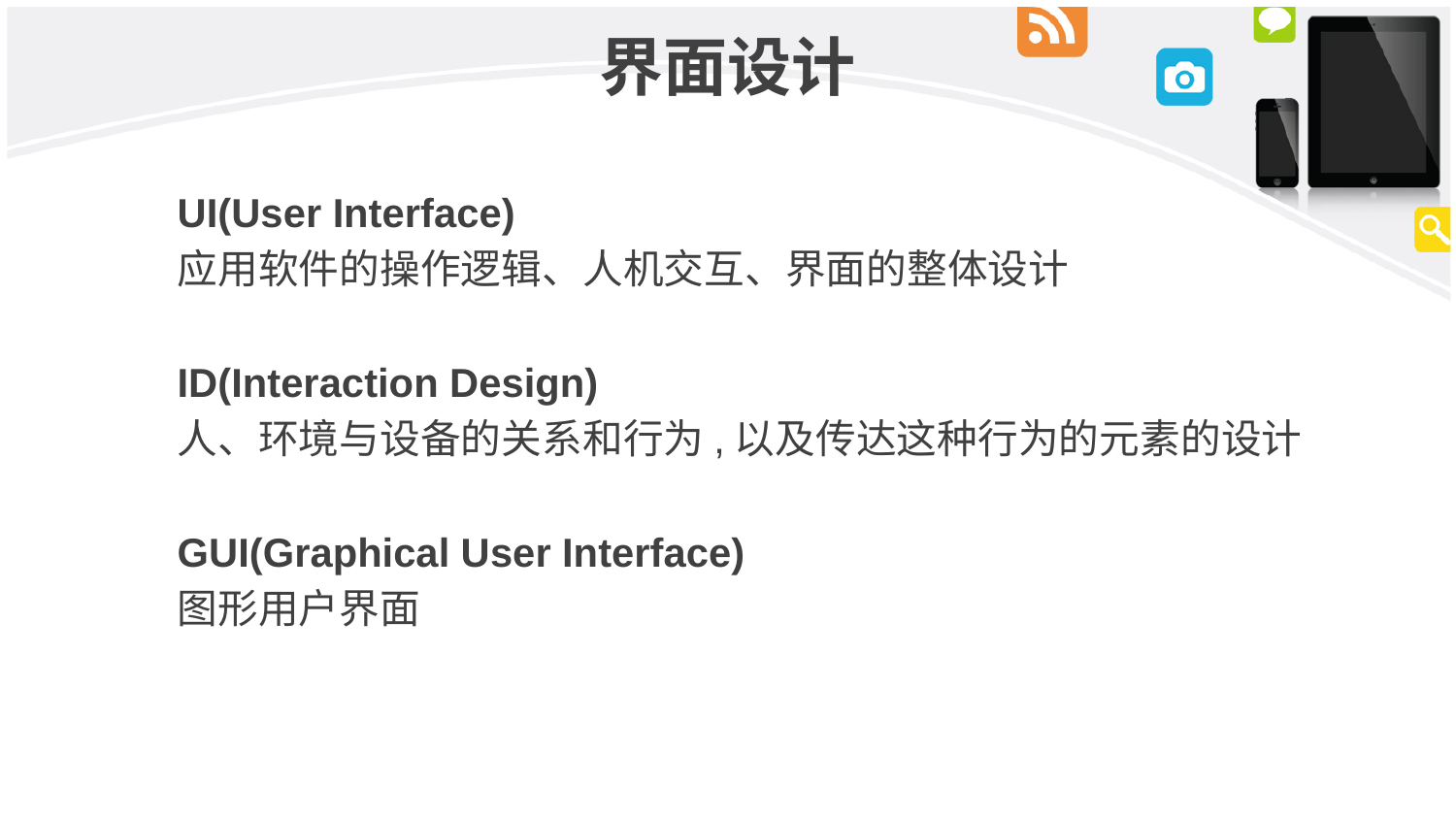

# 界面设计

	UI(User Interface)
	应用软件的操作逻辑、人机交互、界面的整体设计

	ID(Interaction Design)
	人、环境与设备的关系和行为,以及传达这种行为的元素的设计

	GUI(Graphical User Interface)
	图形用户界面